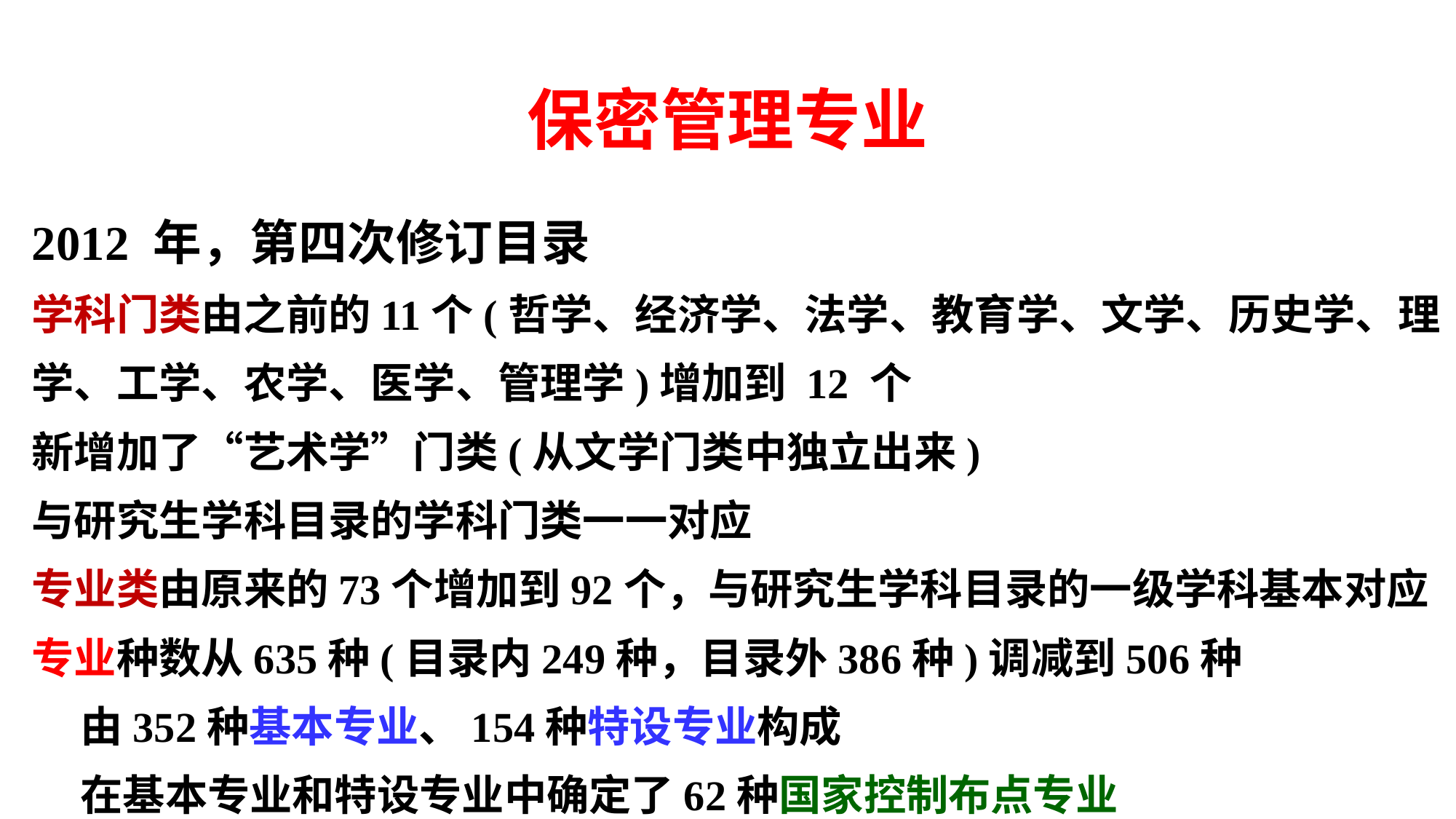

# 保密管理专业
2012 年，第四次修订目录
学科门类由之前的11个(哲学、经济学、法学、教育学、文学、历史学、理学、工学、农学、医学、管理学)增加到 12 个
新增加了“艺术学”门类(从文学门类中独立出来)
与研究生学科目录的学科门类一一对应
专业类由原来的73个增加到92个，与研究生学科目录的一级学科基本对应
专业种数从635种(目录内249种，目录外386种)调减到506种
    由352种基本专业、154种特设专业构成
    在基本专业和特设专业中确定了62种国家控制布点专业